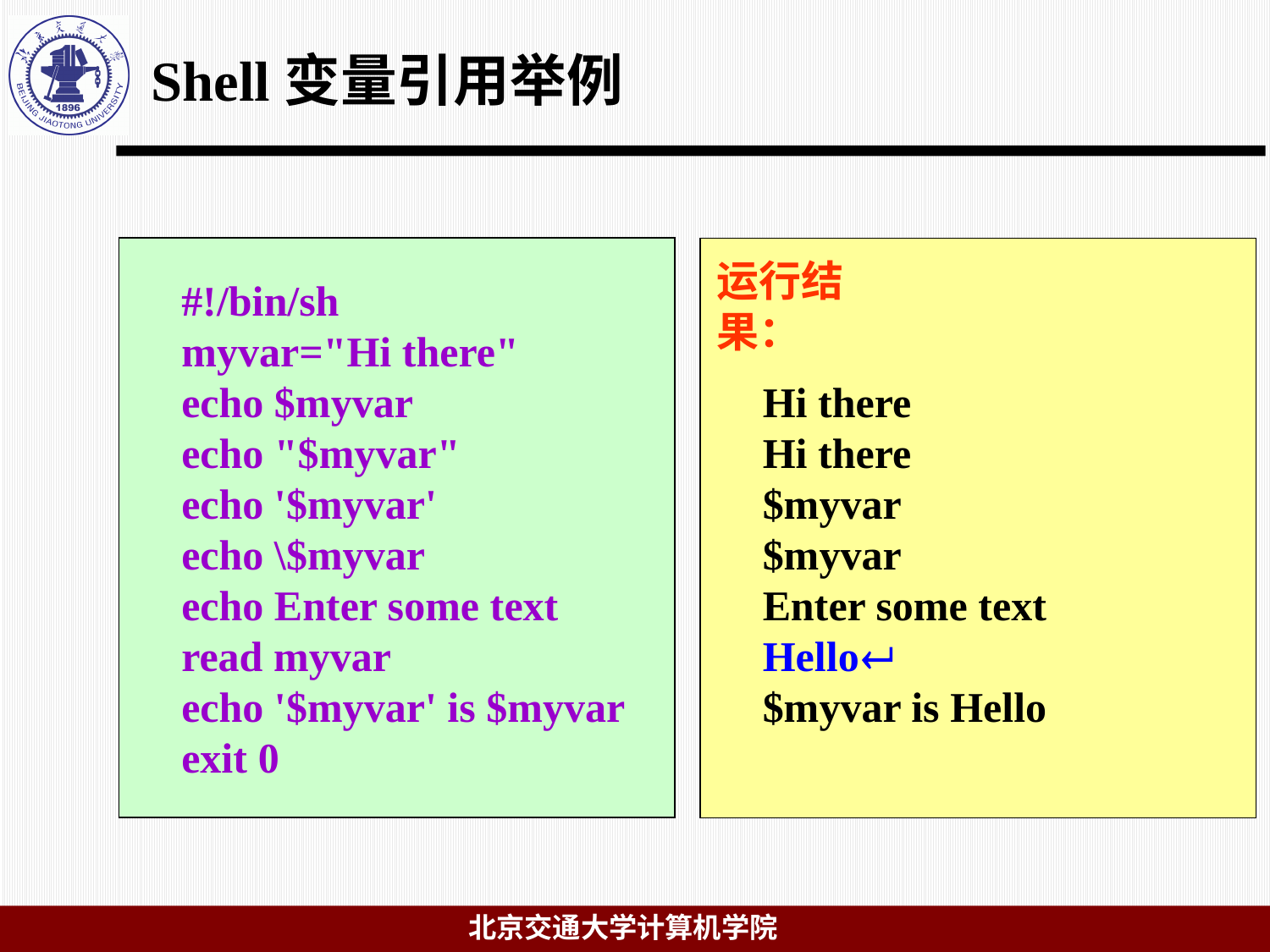

# Shell变量引用举例
#!/bin/sh
myvar="Hi there"
echo $myvar
echo "$myvar"
echo '$myvar'
echo \$myvar
echo Enter some text
read myvar
echo '$myvar' is $myvar
exit 0

Hi there
Hi there
$myvar
$myvar
Enter some text
Hello↵
$myvar is Hello
运行结果：